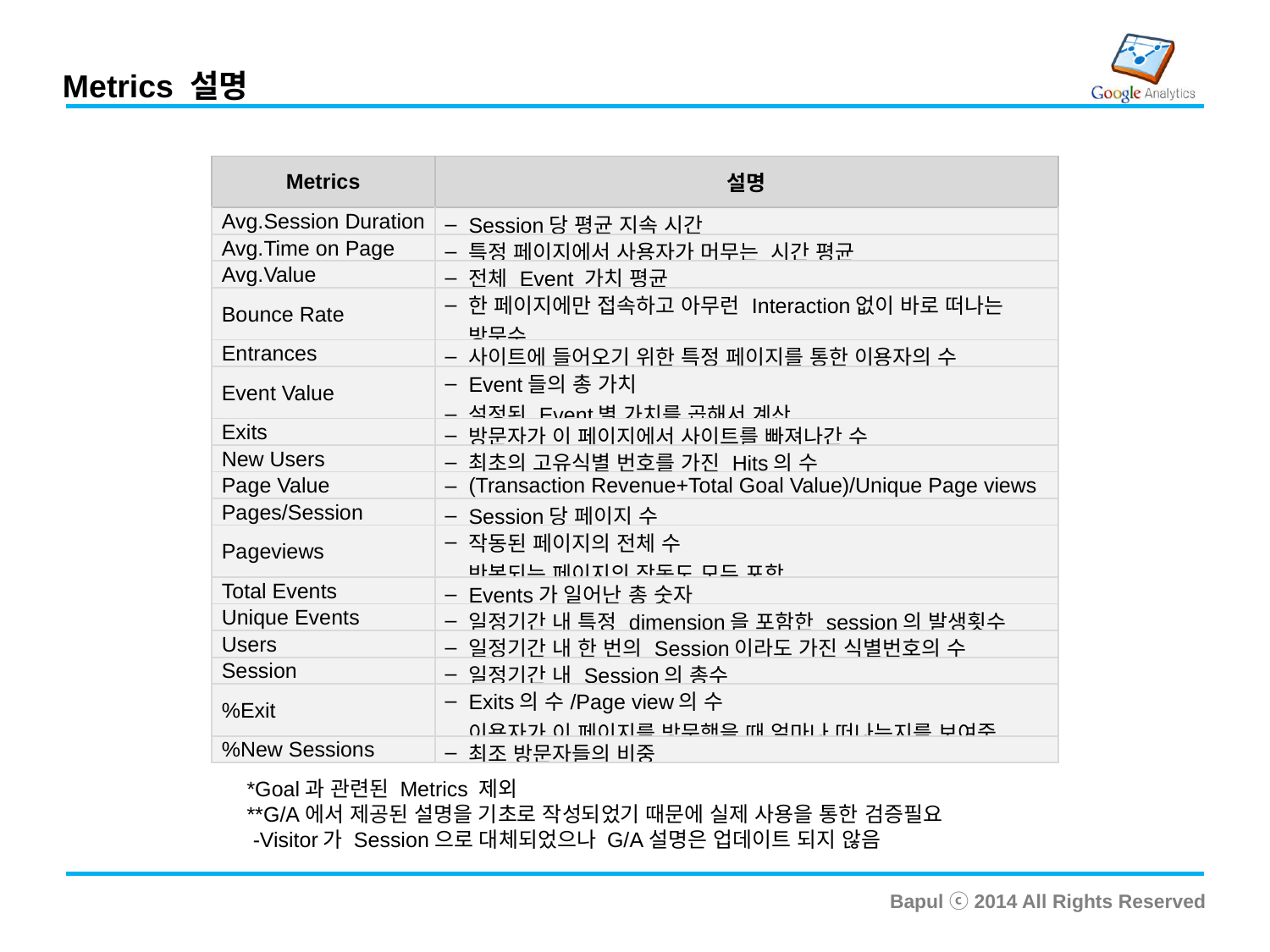

Metrics 설명
| Metrics | 설명 |
| --- | --- |
| Avg.Session Duration | Session당 평균 지속 시간 |
| Avg.Time on Page | 특정 페이지에서 사용자가 머무는 시간 평균 |
| Avg.Value | 전체 Event 가치 평균 |
| Bounce Rate | 한 페이지에만 접속하고 아무런 Interaction없이 바로 떠나는 방문수 |
| Entrances | 사이트에 들어오기 위한 특정 페이지를 통한 이용자의 수 |
| Event Value | Event들의 총 가치 설정된 Event별 가치를 곱해서 계산 |
| Exits | 방문자가 이 페이지에서 사이트를 빠져나간 수 |
| New Users | 최초의 고유식별 번호를 가진 Hits의 수 |
| Page Value | (Transaction Revenue+Total Goal Value)/Unique Page views |
| Pages/Session | Session당 페이지 수 |
| Pageviews | 작동된 페이지의 전체 수 반복되는 페이지의 작동도 모두 포함 |
| Total Events | Events가 일어난 총 숫자 |
| Unique Events | 일정기간 내 특정 dimension을 포함한 session의 발생횟수 |
| Users | 일정기간 내 한 번의 Session이라도 가진 식별번호의 수 |
| Session | 일정기간 내 Session의 총수 |
| %Exit | Exits의 수/Page view의 수 이용자가 이 페이지를 방문했을 때 얼마나 떠나는지를 보여줌 |
| %New Sessions | 최조 방문자들의 비중 |
*Goal과 관련된 Metrics 제외
**G/A에서 제공된 설명을 기초로 작성되었기 때문에 실제 사용을 통한 검증필요
 -Visitor가 Session으로 대체되었으나 G/A설명은 업데이트 되지 않음